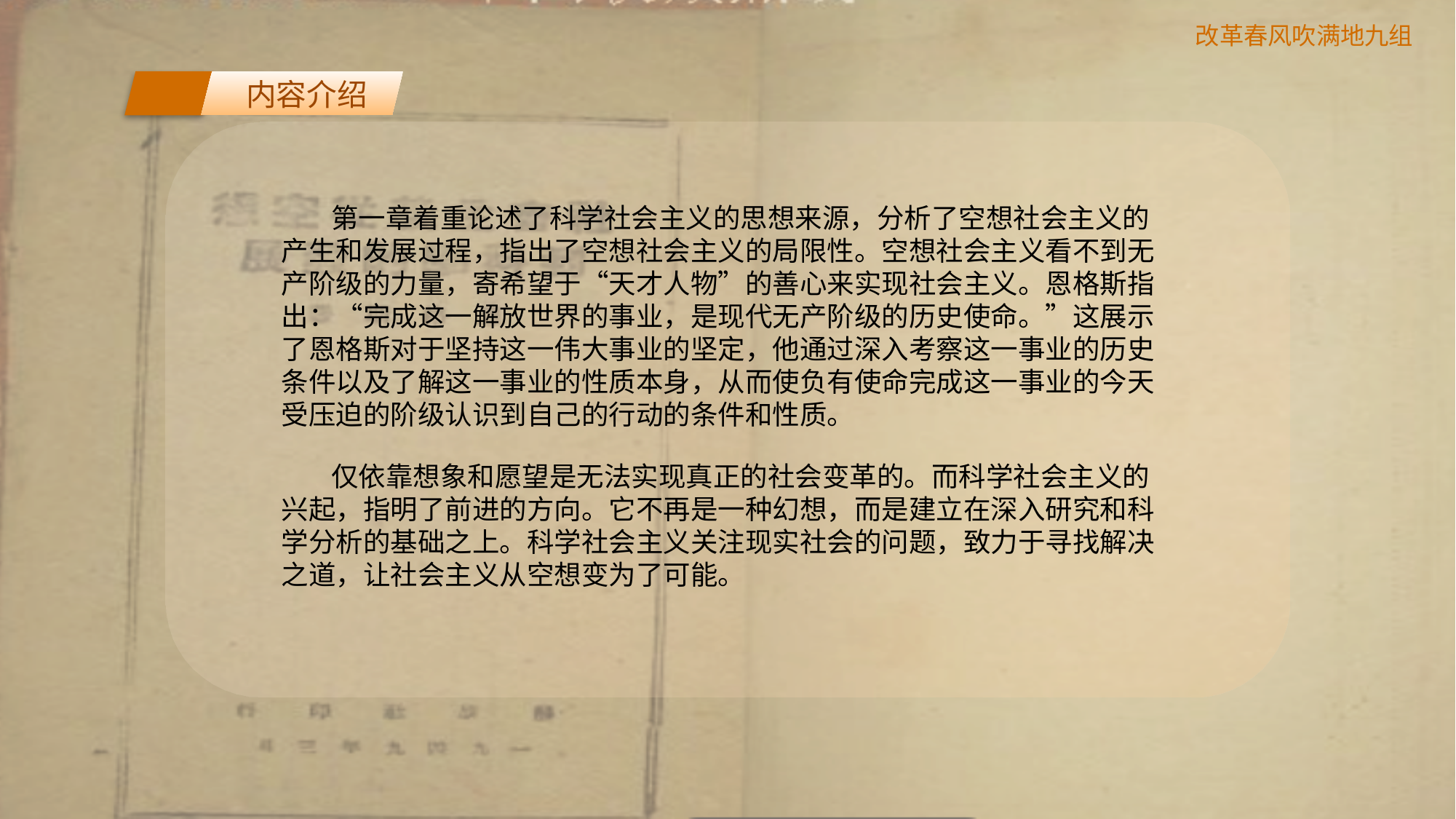

内容介绍

       第一章着重论述了科学社会主义的思想来源，分析了空想社会主义的产生和发展过程，指出了空想社会主义的局限性。空想社会主义看不到无产阶级的力量，寄希望于“天才人物”的善心来实现社会主义。恩格斯指出：“完成这一解放世界的事业，是现代无产阶级的历史使命。”这展示了恩格斯对于坚持这一伟大事业的坚定，他通过深入考察这一事业的历史条件以及了解这一事业的性质本身，从而使负有使命完成这一事业的今天受压迫的阶级认识到自己的行动的条件和性质。
       仅依靠想象和愿望是无法实现真正的社会变革的。而科学社会主义的兴起，指明了前进的方向。它不再是一种幻想，而是建立在深入研究和科学分析的基础之上。科学社会主义关注现实社会的问题，致力于寻找解决之道，让社会主义从空想变为了可能。